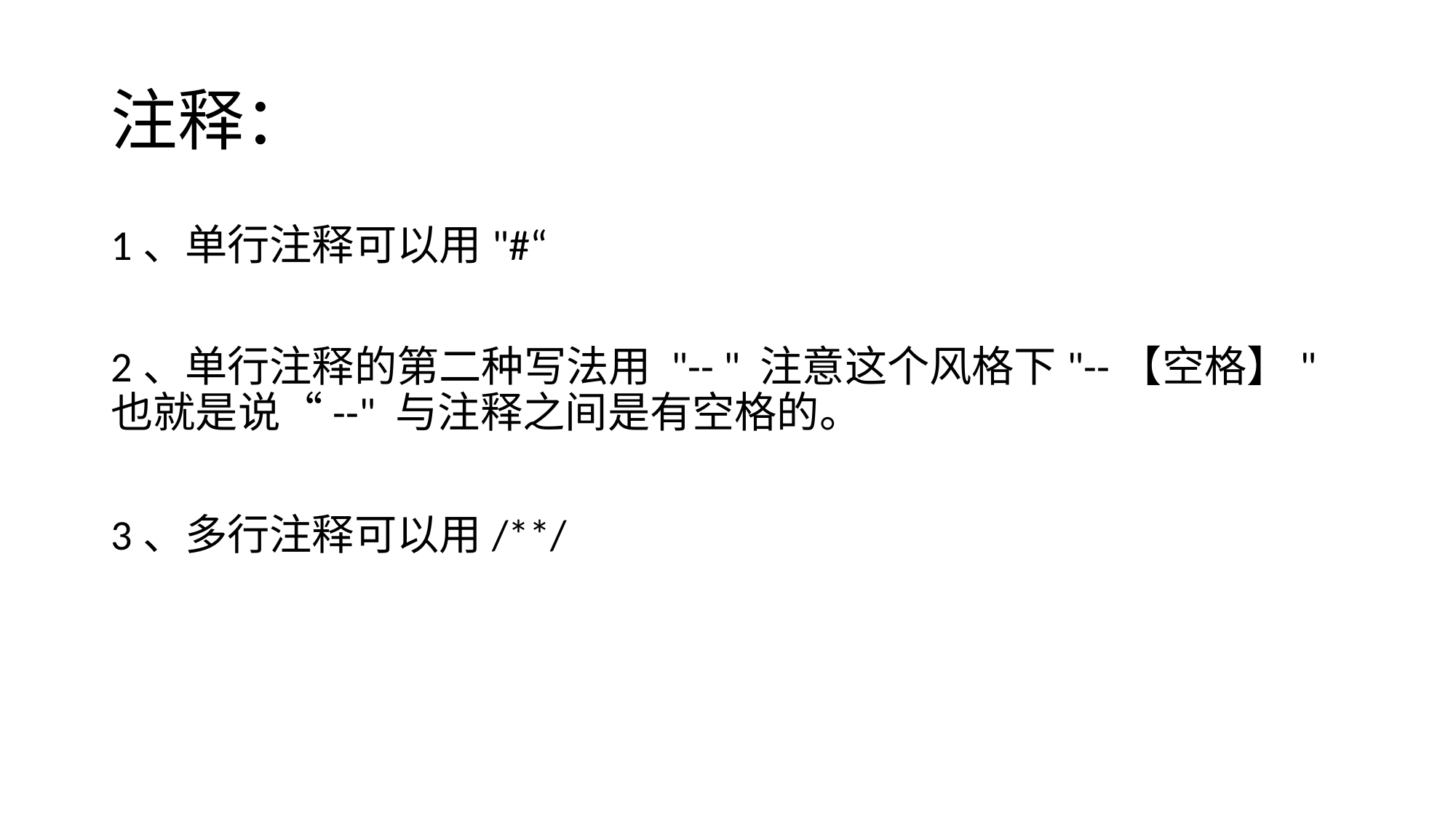

# 注释：
1、单行注释可以用"#“

2、单行注释的第二种写法用 "-- " 注意这个风格下"--【空格】" 也就是说“--" 与注释之间是有空格的。

3、多行注释可以用/**/